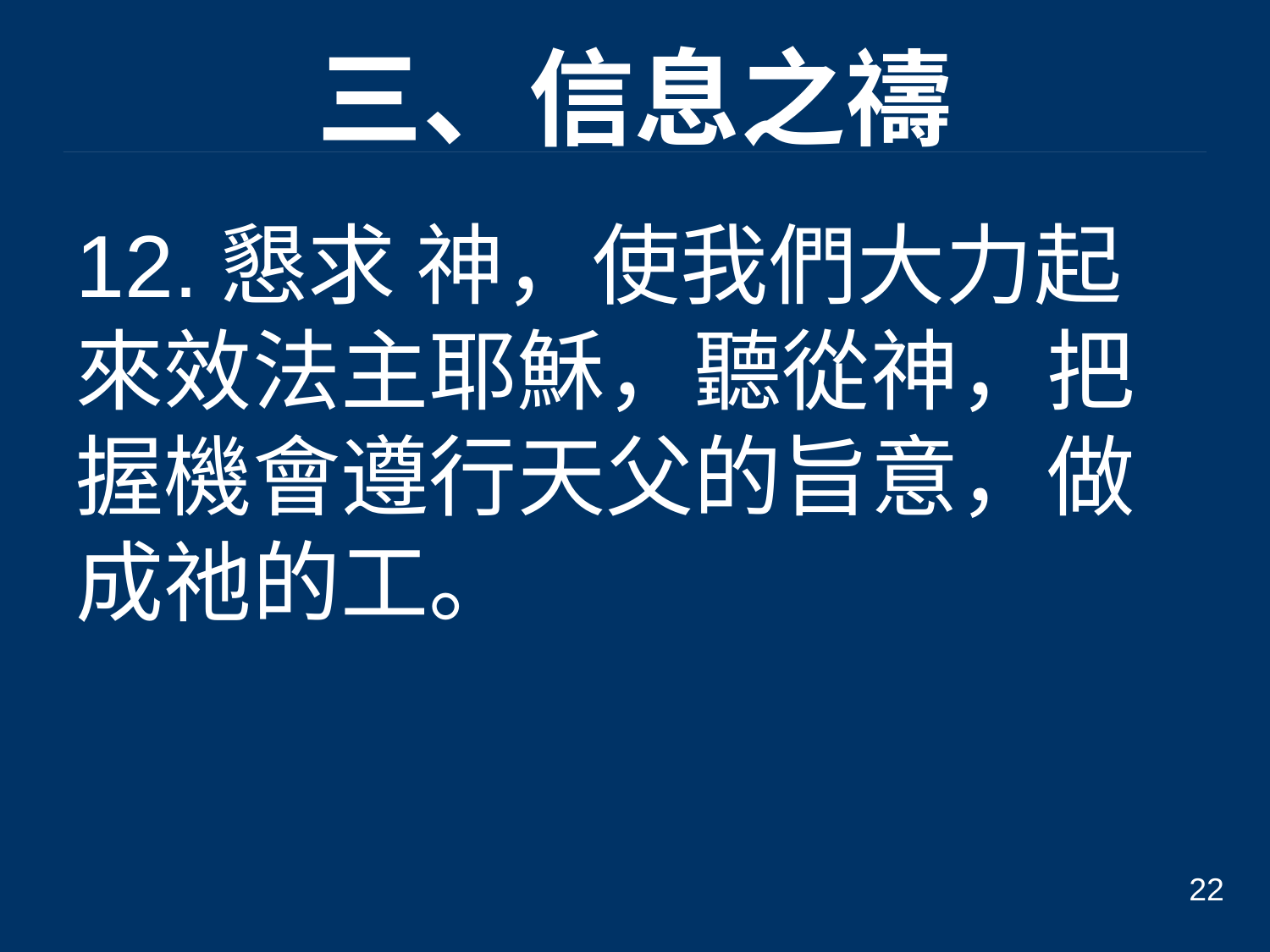

三、信息之禱

12.懇求 神，使我們大力起來效法主耶穌，聽從神，把握機會遵行天父的旨意，做成祂的工。
22